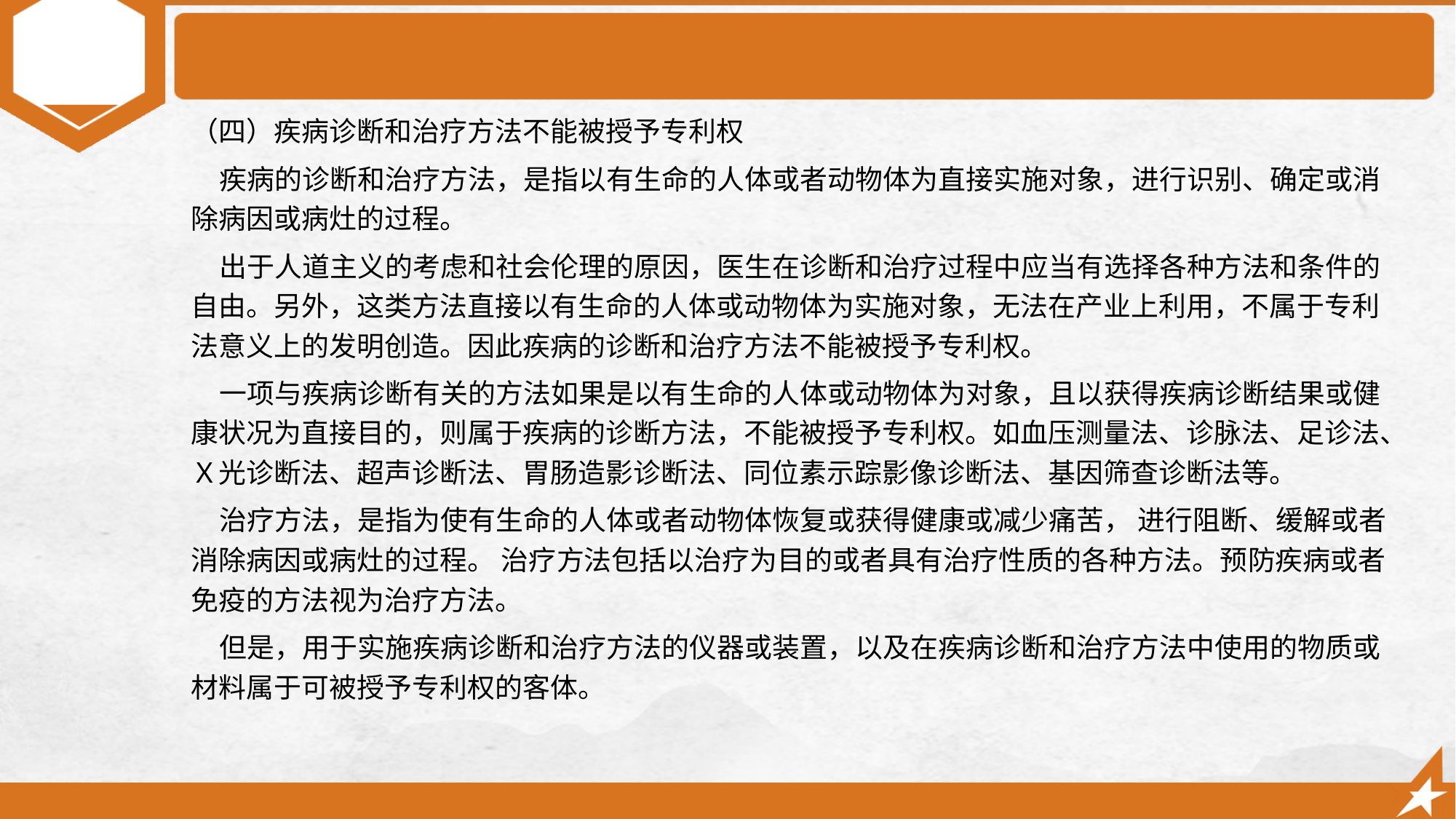

（四）疾病诊断和治疗方法不能被授予专利权
    疾病的诊断和治疗方法，是指以有生命的人体或者动物体为直接实施对象，进行识别、确定或消除病因或病灶的过程。
    出于人道主义的考虑和社会伦理的原因，医生在诊断和治疗过程中应当有选择各种方法和条件的自由。另外，这类方法直接以有生命的人体或动物体为实施对象，无法在产业上利用，不属于专利法意义上的发明创造。因此疾病的诊断和治疗方法不能被授予专利权。
    一项与疾病诊断有关的方法如果是以有生命的人体或动物体为对象，且以获得疾病诊断结果或健康状况为直接目的，则属于疾病的诊断方法，不能被授予专利权。如血压测量法、诊脉法、足诊法、Ｘ光诊断法、超声诊断法、胃肠造影诊断法、同位素示踪影像诊断法、基因筛查诊断法等。
    治疗方法，是指为使有生命的人体或者动物体恢复或获得健康或减少痛苦， 进行阻断、缓解或者消除病因或病灶的过程。 治疗方法包括以治疗为目的或者具有治疗性质的各种方法。预防疾病或者免疫的方法视为治疗方法。
    但是，用于实施疾病诊断和治疗方法的仪器或装置，以及在疾病诊断和治疗方法中使用的物质或材料属于可被授予专利权的客体。